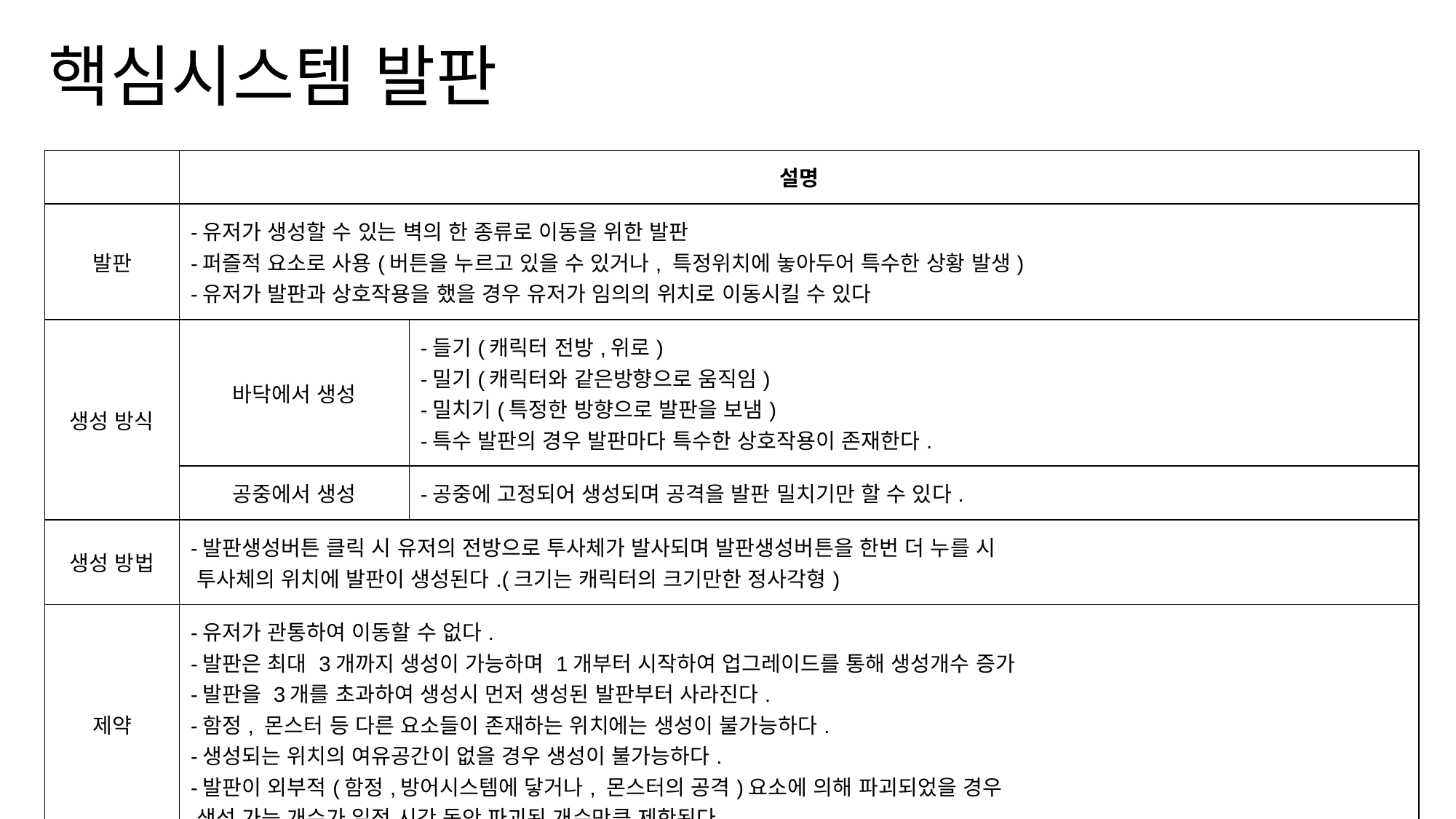

# 핵심시스템 발판
|  | 설명 |  |
| --- | --- | --- |
| 발판 | -유저가 생성할 수 있는 벽의 한 종류로 이동을 위한 발판 -퍼즐적 요소로 사용(버튼을 누르고 있을 수 있거나, 특정위치에 놓아두어 특수한 상황 발생) -유저가 발판과 상호작용을 했을 경우 유저가 임의의 위치로 이동시킬 수 있다 |  |
| 생성 방식 | 바닥에서 생성 | -들기(캐릭터 전방,위로) -밀기(캐릭터와 같은방향으로 움직임) -밀치기(특정한 방향으로 발판을 보냄) -특수 발판의 경우 발판마다 특수한 상호작용이 존재한다. |
|  | 공중에서 생성 | -공중에 고정되어 생성되며 공격을 발판 밀치기만 할 수 있다. |
| 생성 방법 | -발판생성버튼 클릭 시 유저의 전방으로 투사체가 발사되며 발판생성버튼을 한번 더 누를 시 투사체의 위치에 발판이 생성된다.(크기는 캐릭터의 크기만한 정사각형) |  |
| 제약 | -유저가 관통하여 이동할 수 없다. -발판은 최대 3개까지 생성이 가능하며 1개부터 시작하여 업그레이드를 통해 생성개수 증가 -발판을 3개를 초과하여 생성시 먼저 생성된 발판부터 사라진다. -함정, 몬스터 등 다른 요소들이 존재하는 위치에는 생성이 불가능하다. -생성되는 위치의 여유공간이 없을 경우 생성이 불가능하다. -발판이 외부적(함정,방어시스템에 닿거나, 몬스터의 공격)요소에 의해 파괴되었을 경우 생성 가능 개수가 일정 시간 동안 파괴된 개수만큼 제한된다. |  |